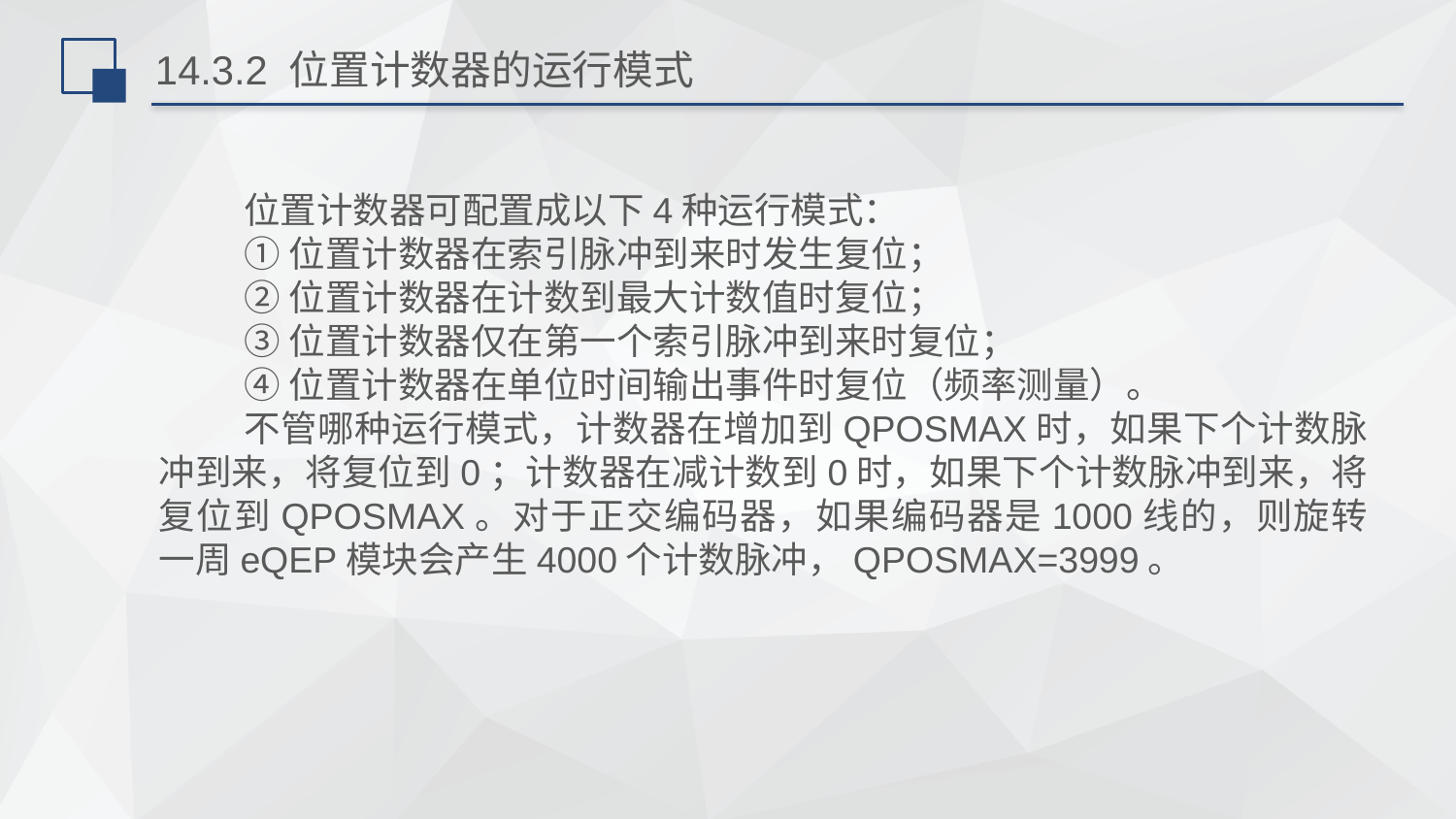

# 14.3.2 位置计数器的运行模式
位置计数器可配置成以下4种运行模式：
①位置计数器在索引脉冲到来时发生复位；
②位置计数器在计数到最大计数值时复位；
③位置计数器仅在第一个索引脉冲到来时复位；
④位置计数器在单位时间输出事件时复位（频率测量）。
不管哪种运行模式，计数器在增加到QPOSMAX时，如果下个计数脉冲到来，将复位到0；计数器在减计数到0时，如果下个计数脉冲到来，将复位到QPOSMAX。对于正交编码器，如果编码器是1000线的，则旋转一周eQEP模块会产生4000个计数脉冲，QPOSMAX=3999。